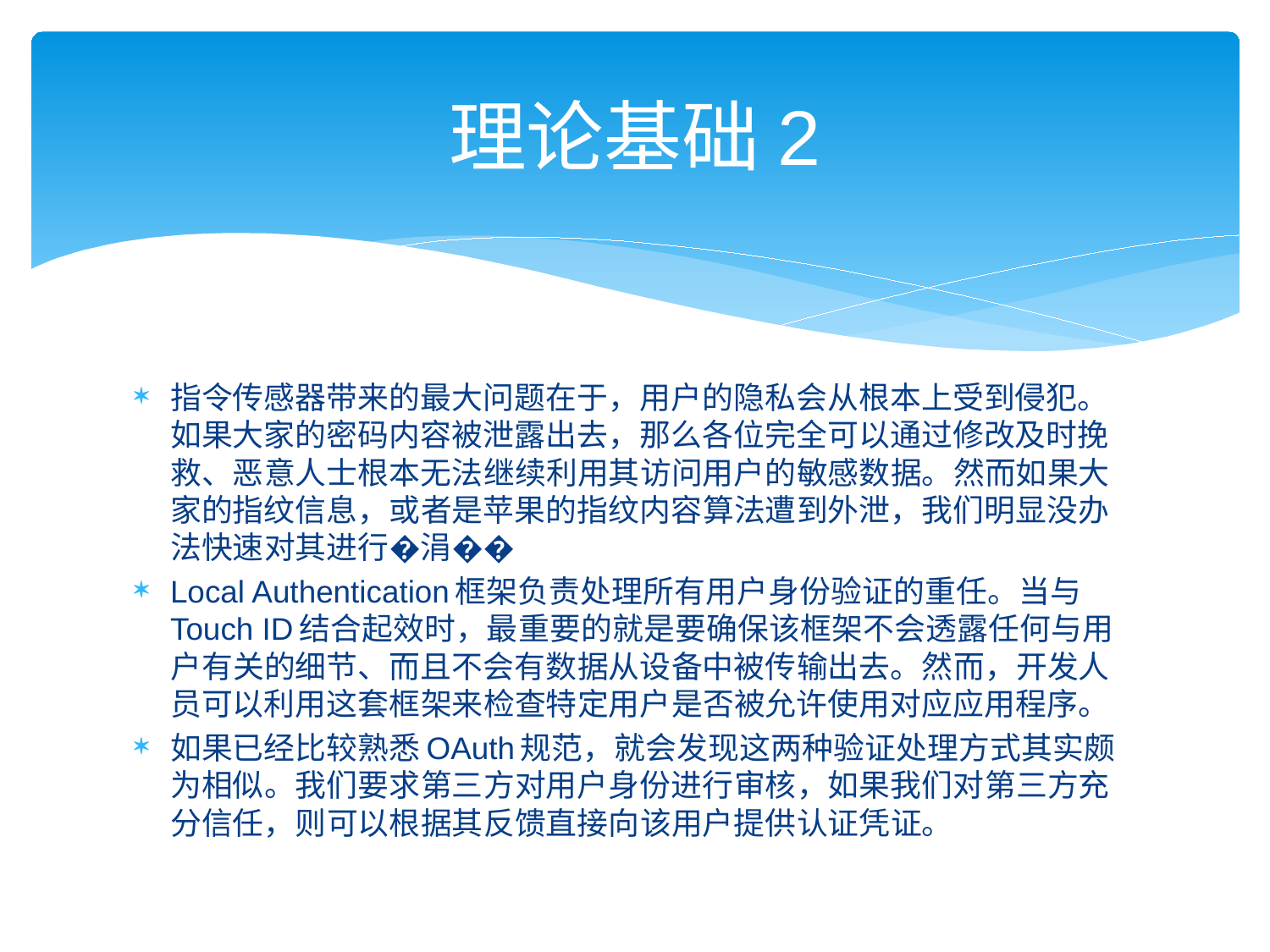

# 理论基础2
指令传感器带来的最大问题在于，用户的隐私会从根本上受到侵犯。如果大家的密码内容被泄露出去，那么各位完全可以通过修改及时挽救、恶意人士根本无法继续利用其访问用户的敏感数据。然而如果大家的指纹信息，或者是苹果的指纹内容算法遭到外泄，我们明显没办法快速对其进行�涓��
Local Authentication框架负责处理所有用户身份验证的重任。当与Touch ID结合起效时，最重要的就是要确保该框架不会透露任何与用户有关的细节、而且不会有数据从设备中被传输出去。然而，开发人员可以利用这套框架来检查特定用户是否被允许使用对应应用程序。
如果已经比较熟悉OAuth规范，就会发现这两种验证处理方式其实颇为相似。我们要求第三方对用户身份进行审核，如果我们对第三方充分信任，则可以根据其反馈直接向该用户提供认证凭证。